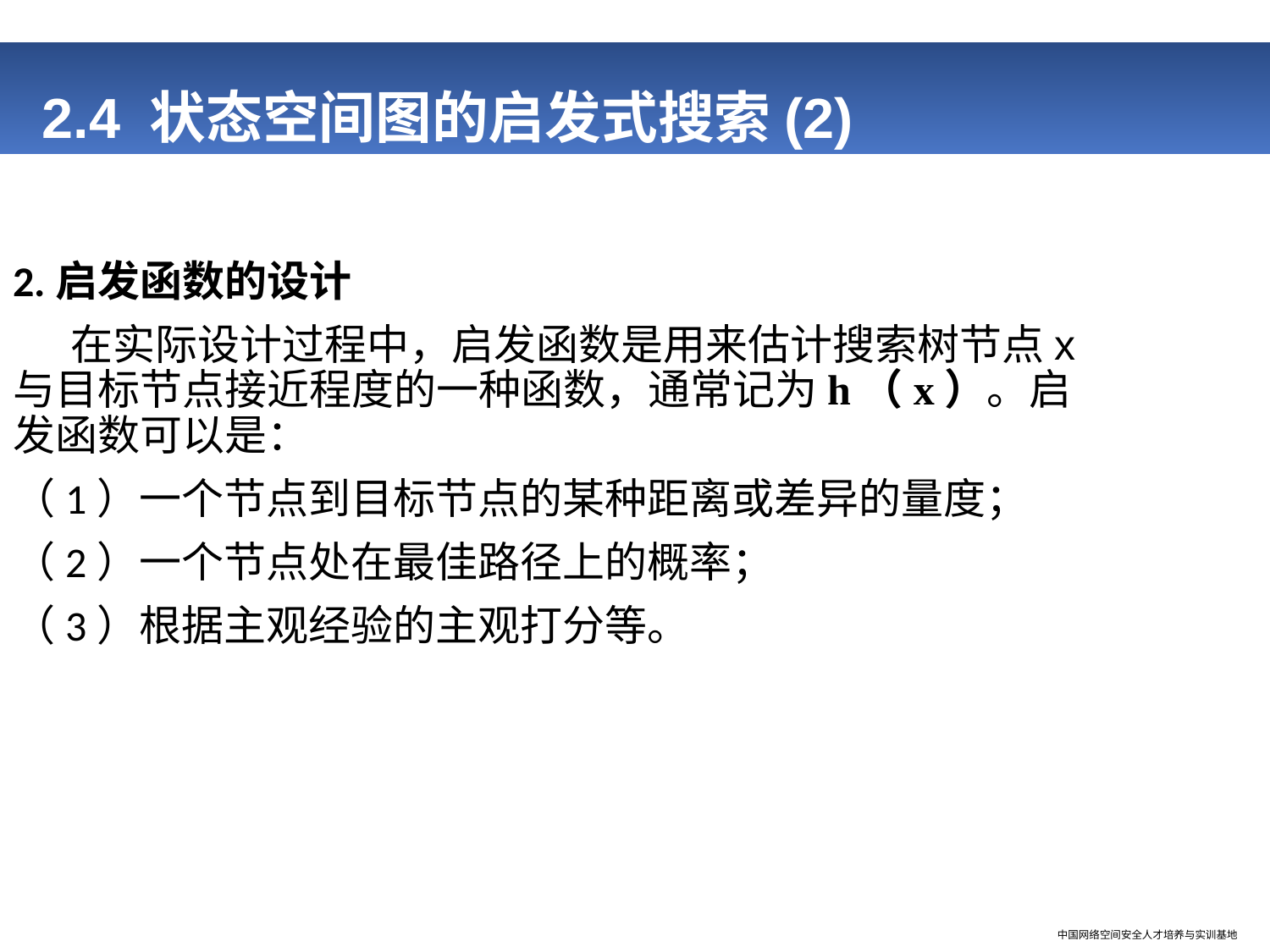

# 2.4 状态空间图的启发式搜索(2)
2.启发函数的设计
     在实际设计过程中，启发函数是用来估计搜索树节点x与目标节点接近程度的一种函数，通常记为h（x）。启发函数可以是：
（1）一个节点到目标节点的某种距离或差异的量度；
（2）一个节点处在最佳路径上的概率；
（3）根据主观经验的主观打分等。